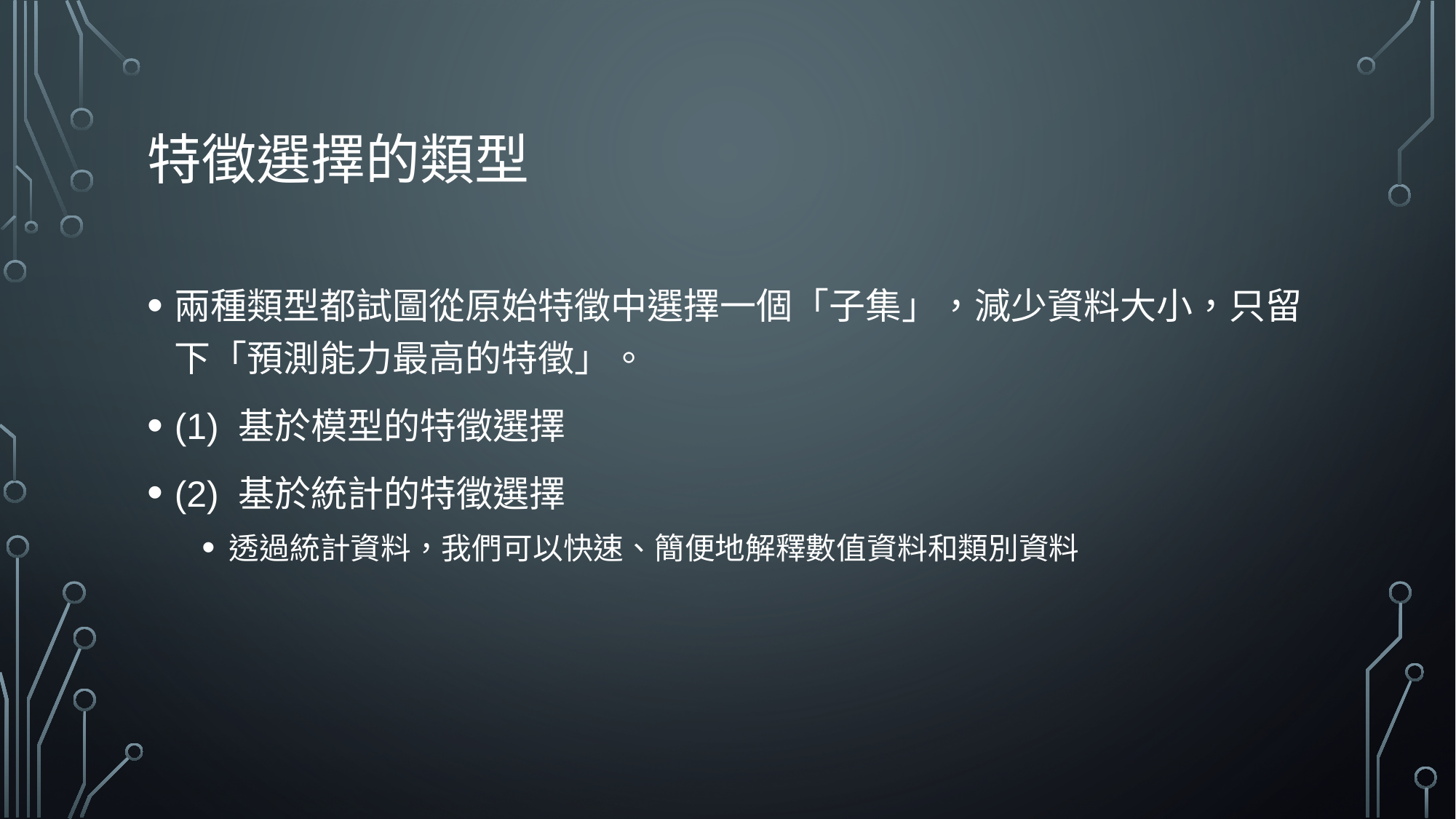

# 特徵選擇的類型
兩種類型都試圖從原始特徵中選擇一個「子集」，減少資料大小，只留下「預測能力最高的特徵」。
(1) 基於模型的特徵選擇
(2) 基於統計的特徵選擇
透過統計資料，我們可以快速、簡便地解釋數值資料和類別資料